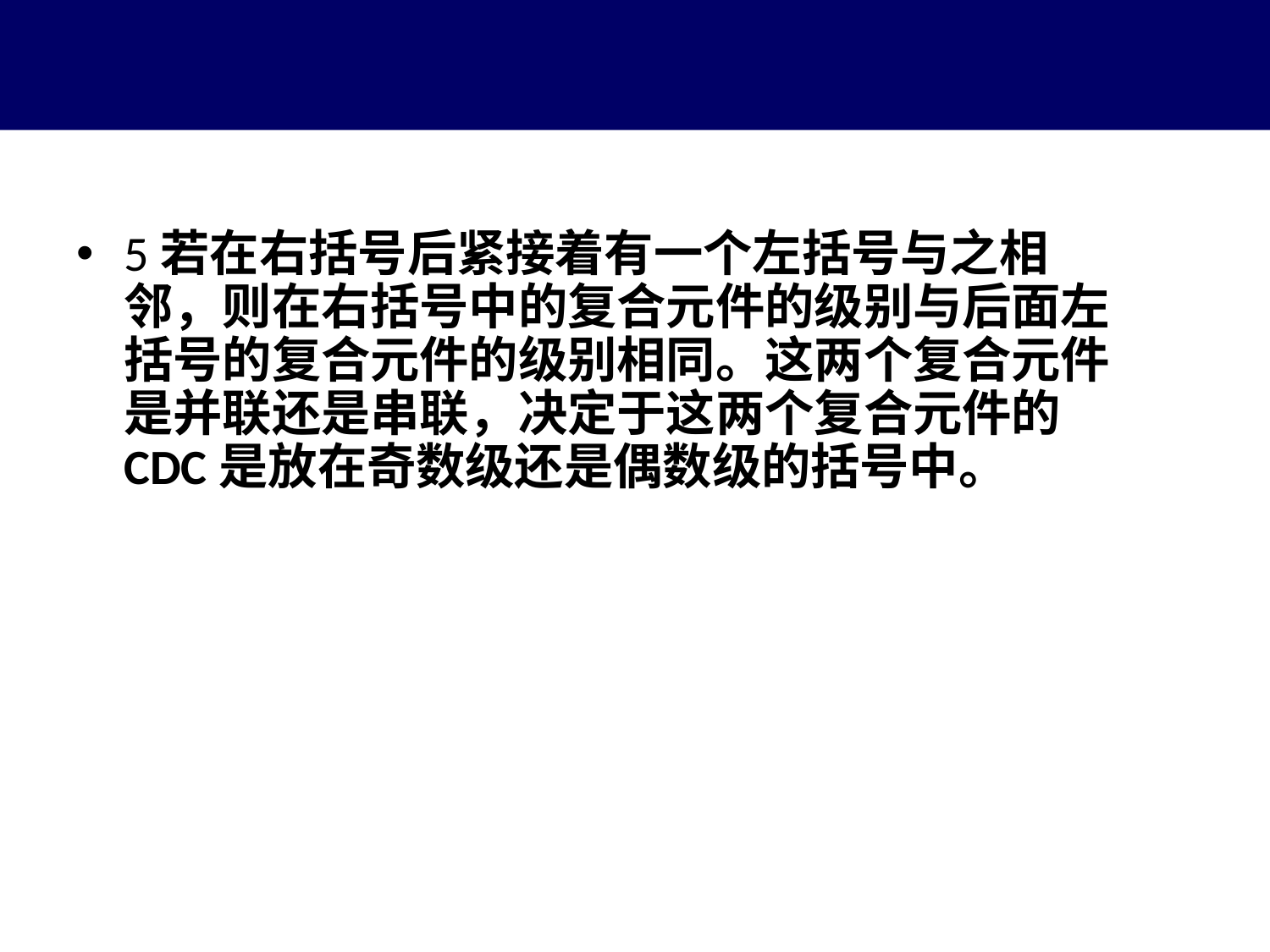

#
5若在右括号后紧接着有一个左括号与之相邻，则在右括号中的复合元件的级别与后面左括号的复合元件的级别相同。这两个复合元件是并联还是串联，决定于这两个复合元件的CDC是放在奇数级还是偶数级的括号中。